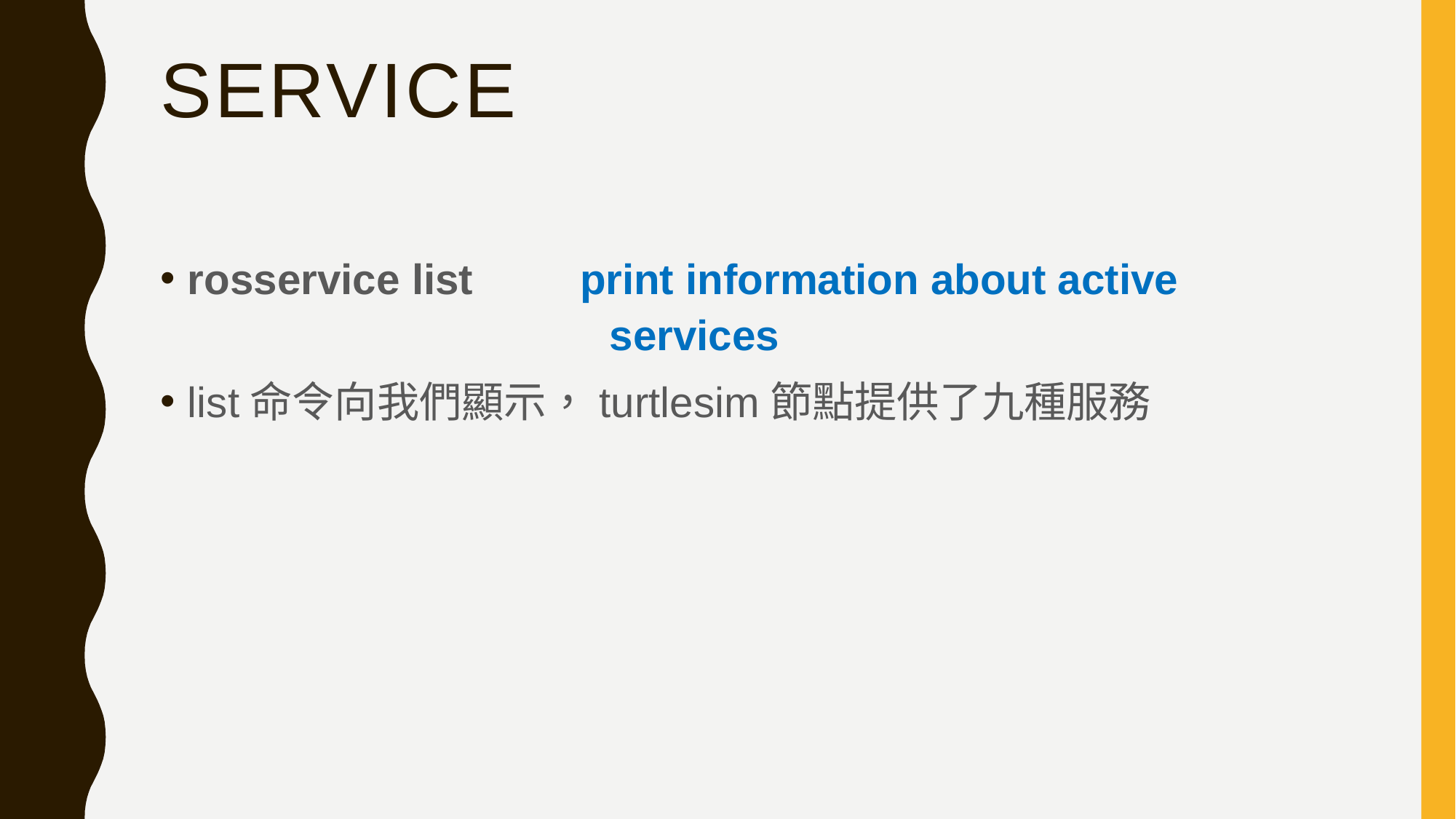

# Service
rosservice list         print information about active 				        services
list命令向我們顯示，turtlesim節點提供了九種服務